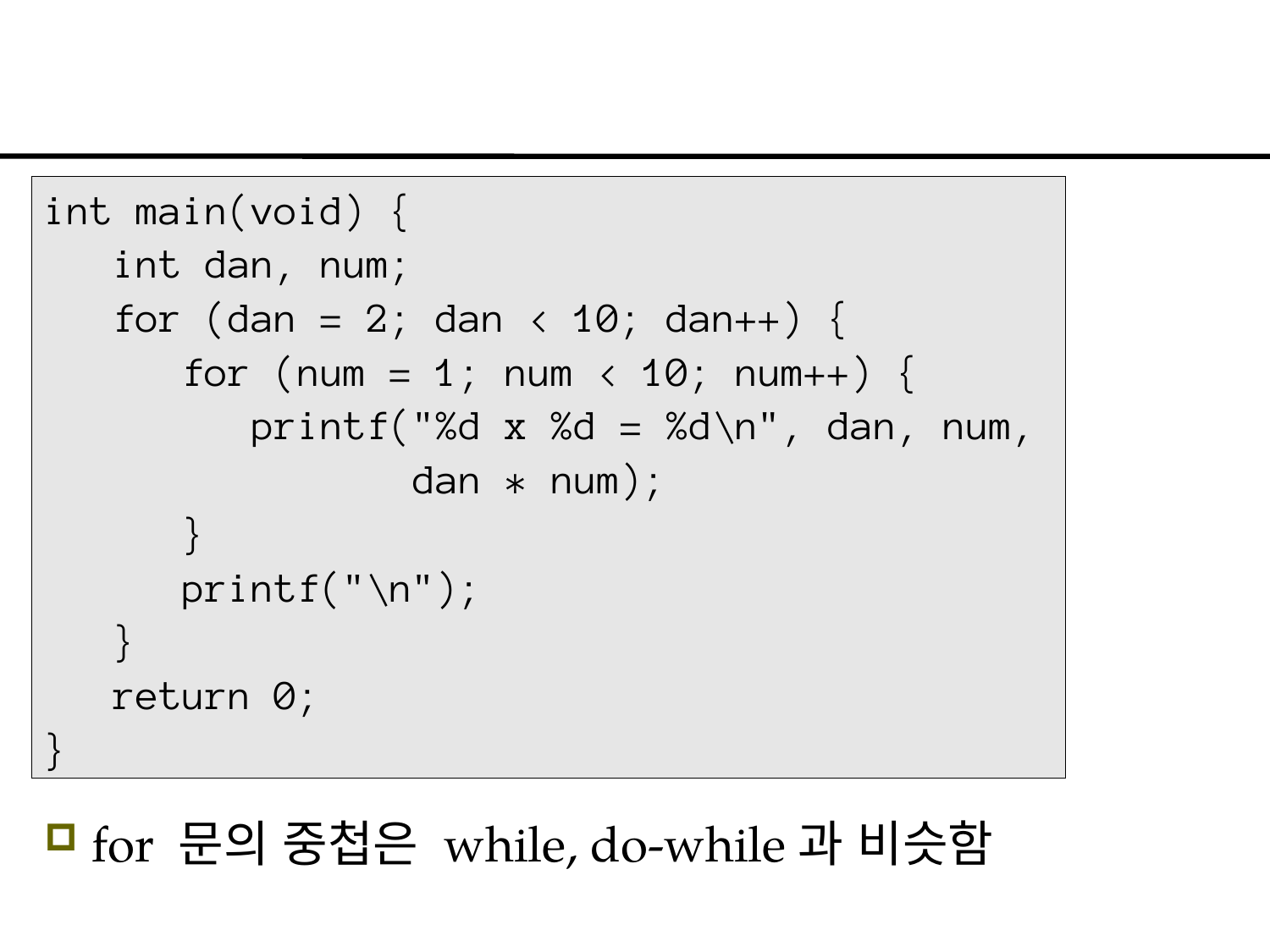

#
int main(void) {
   int dan, num;
   for (dan = 2; dan < 10; dan++) {
      for (num = 1; num < 10; num++) {
         printf("%d x %d = %d\n", dan, num,
                dan * num);
      }
      printf("\n");
   }
   return 0;
}
for 문의 중첩은 while, do-while과 비슷함